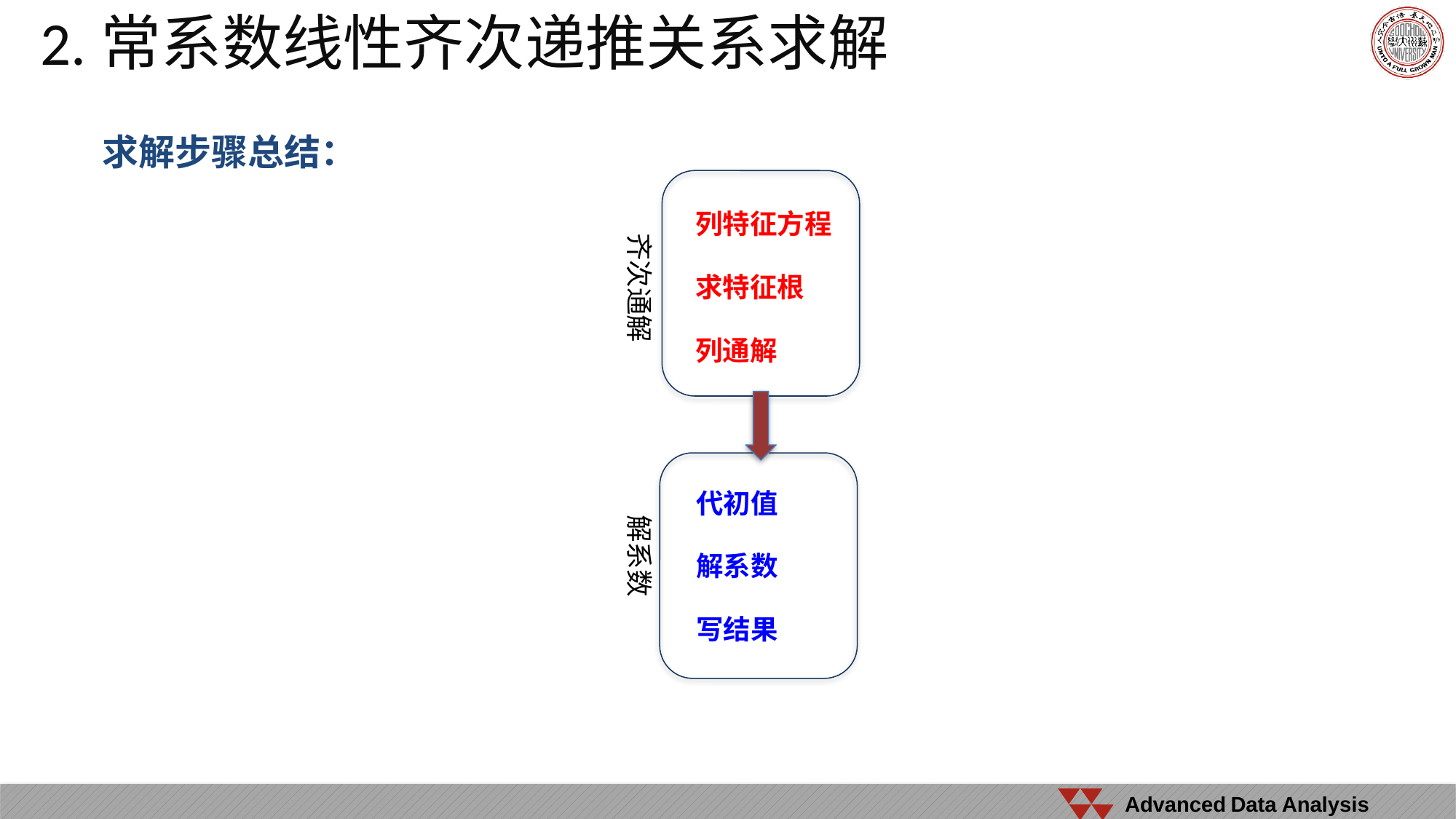

2.常系数线性齐次递推关系求解
求解步骤总结：

列特征方程
求特征根
列通解
齐次通解

代初值
解系数
写结果
解系数